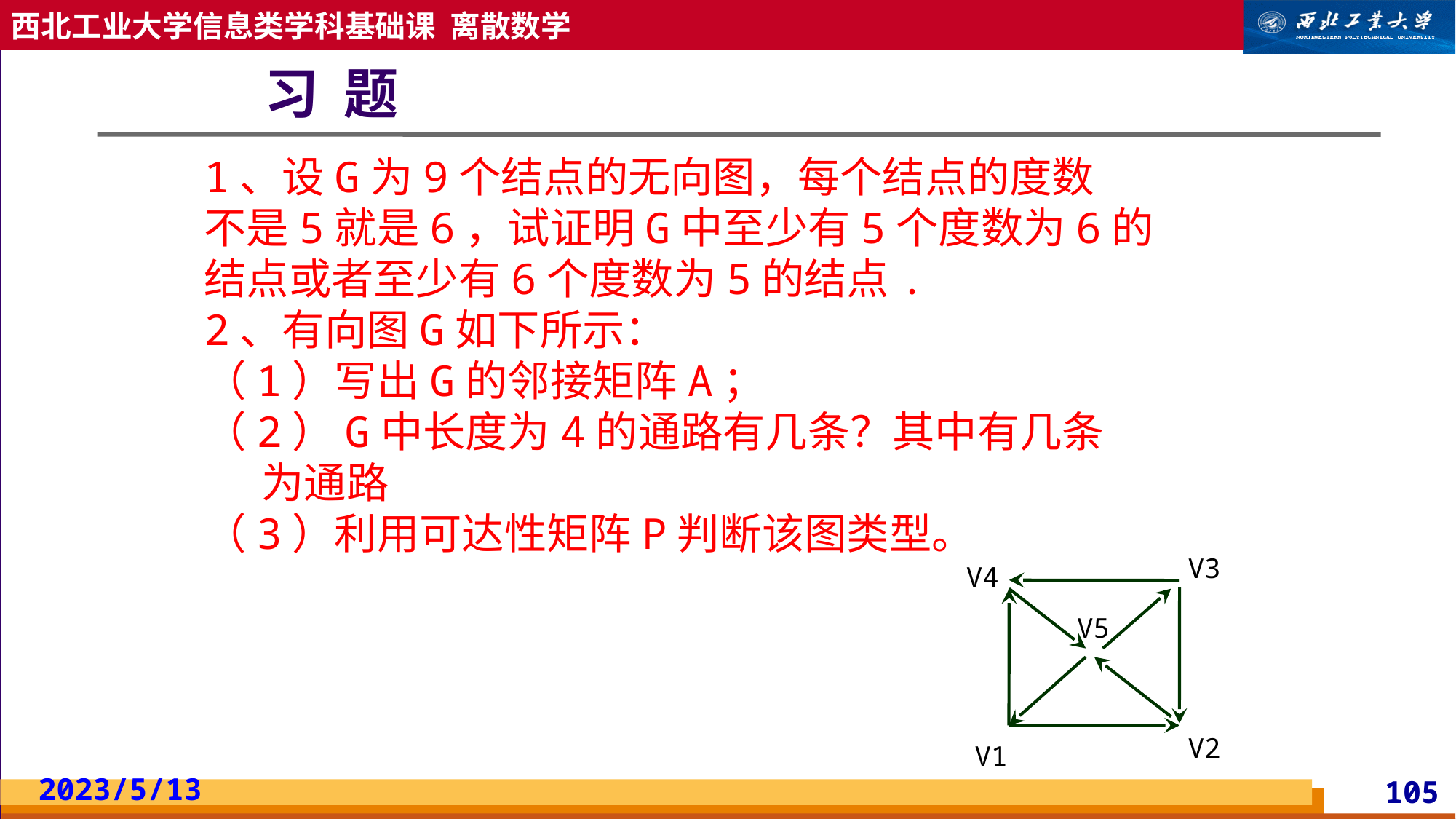

# 习  题
1、设G为9个结点的无向图，每个结点的度数
不是5就是6，试证明G中至少有5个度数为6的
结点或者至少有6个度数为5的结点.
2、有向图G如下所示：
（1）写出G的邻接矩阵A；
（2）G中长度为4的通路有几条？其中有几条
     为通路
（3）利用可达性矩阵P判断该图类型。
V3
V4
V5
V2
V1
2023/5/13